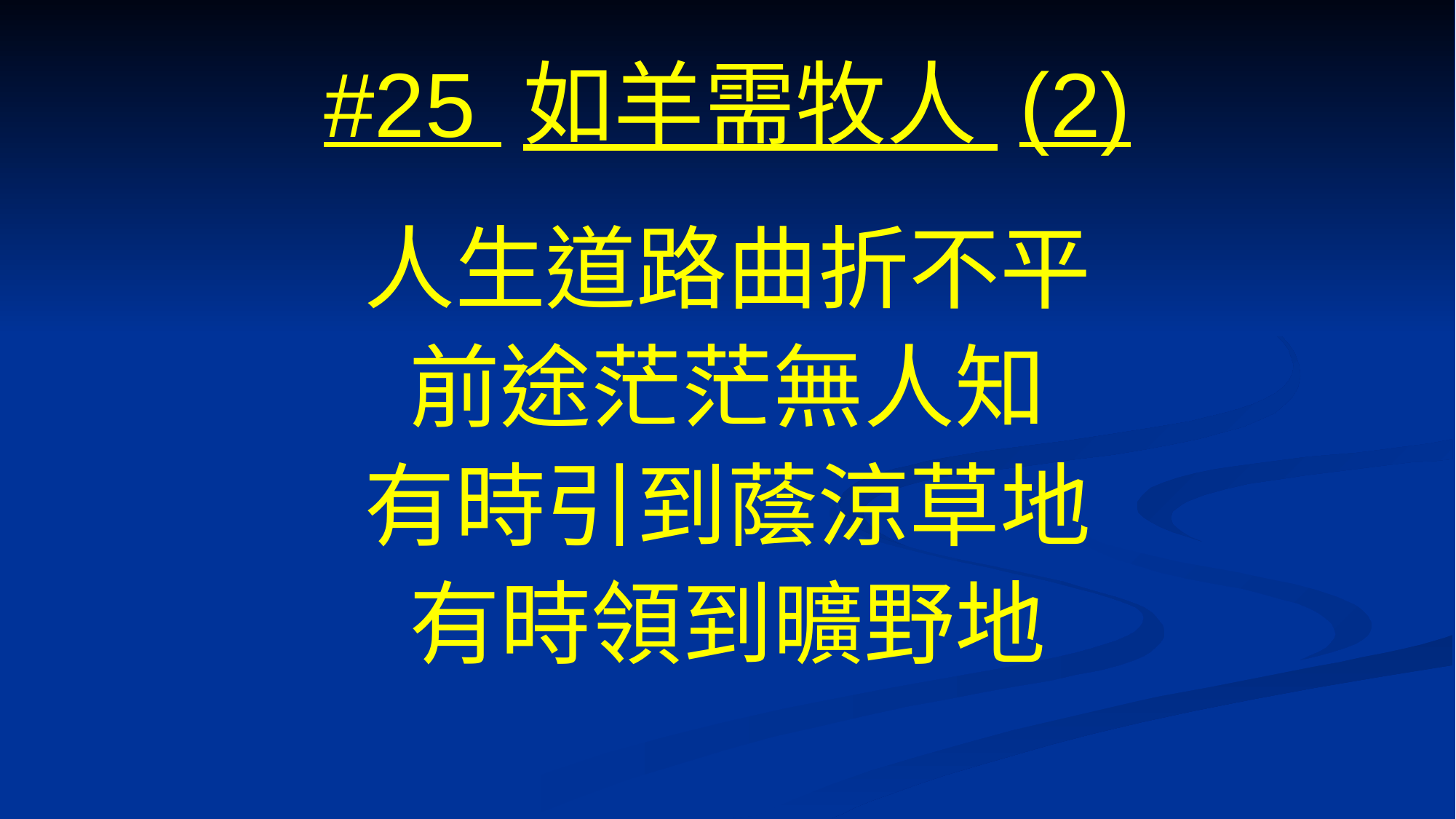

# #25 如羊需牧人 (2)
人生道路曲折不平
前途茫茫無人知
有時引到蔭涼草地
有時領到曠野地